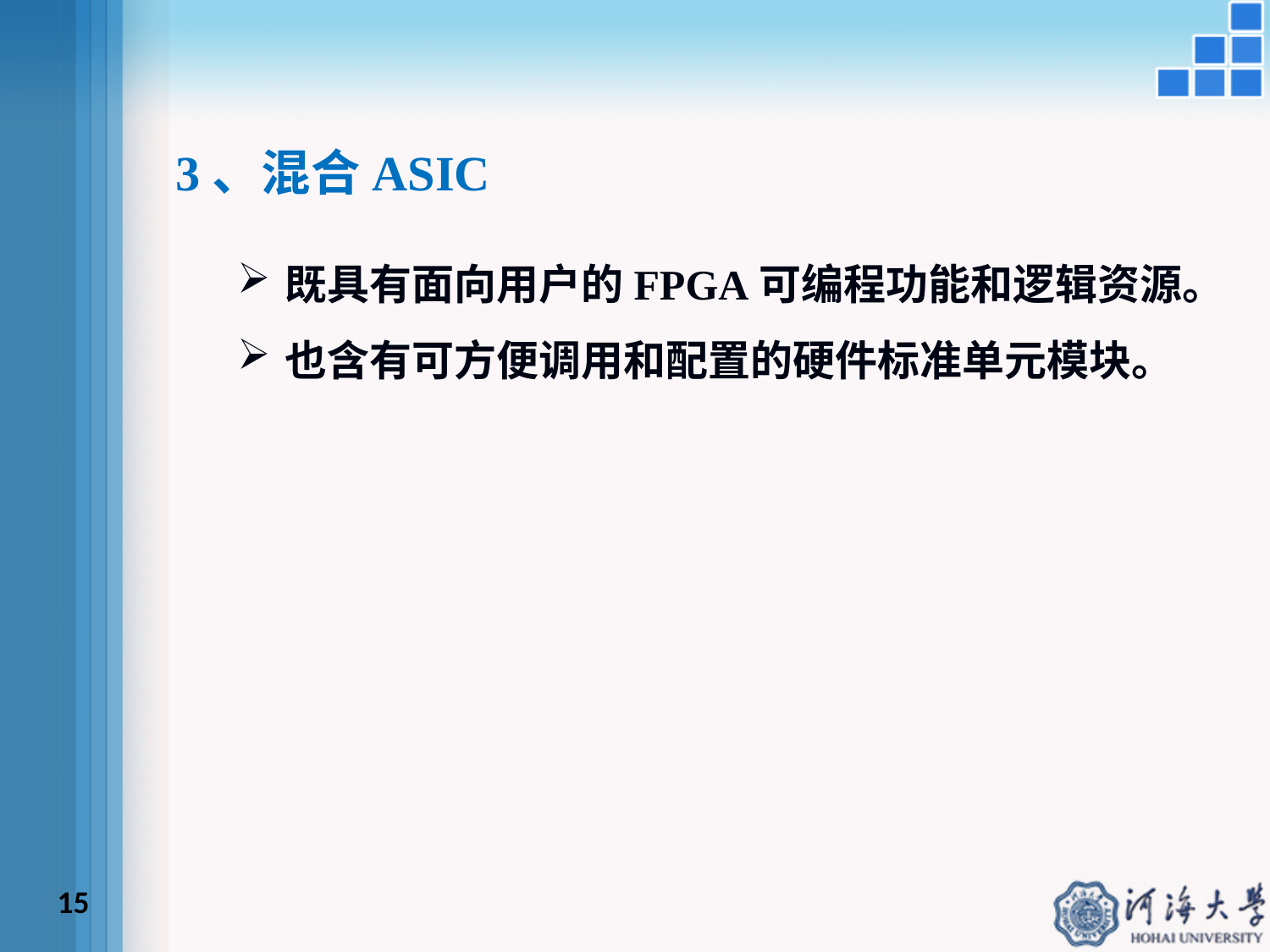

3、混合ASIC
既具有面向用户的FPGA可编程功能和逻辑资源。
也含有可方便调用和配置的硬件标准单元模块。
15